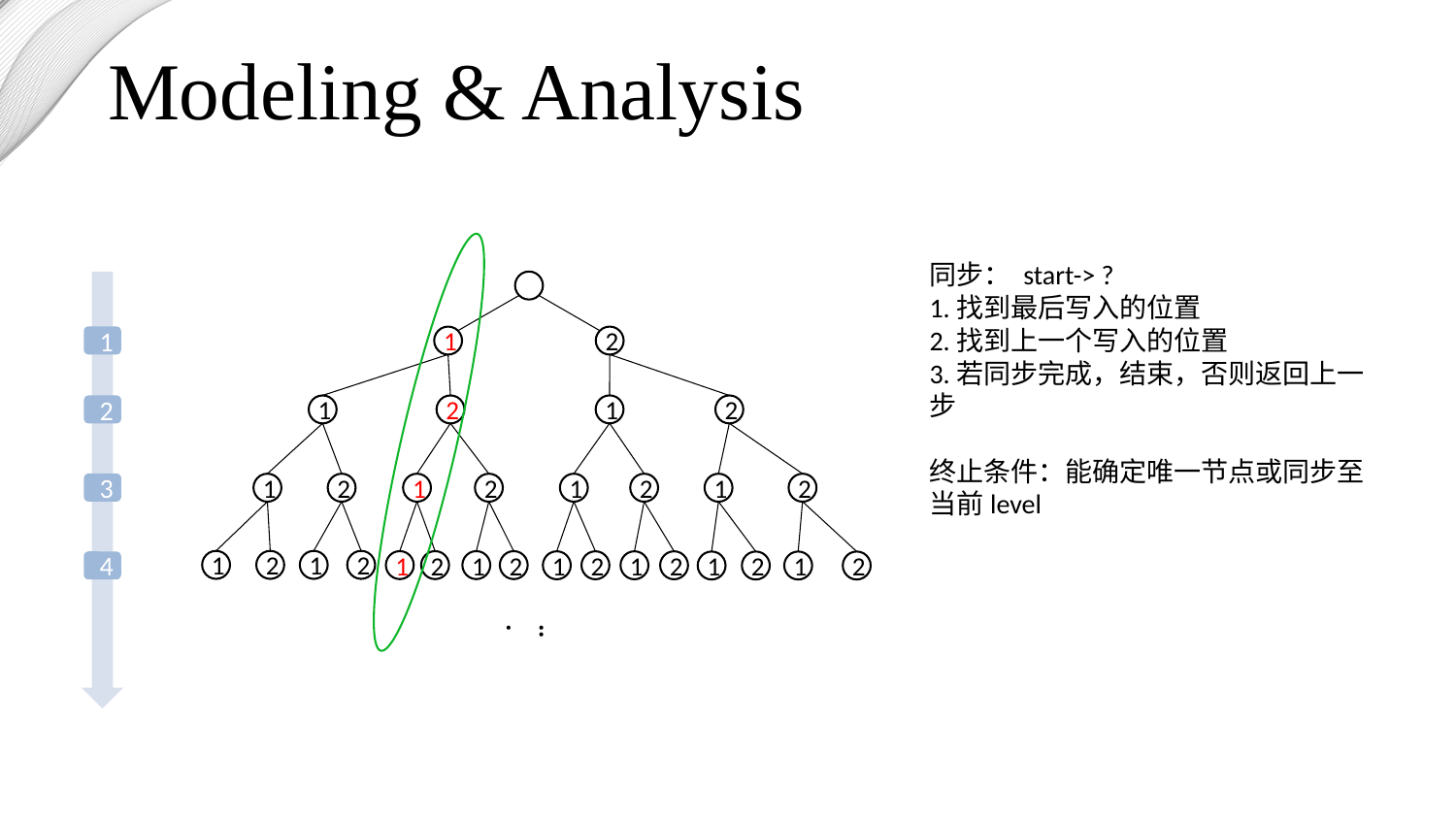

Modeling & Analysis

同步： start-> ?
1.找到最后写入的位置
2.找到上一个写入的位置
3.若同步完成，结束，否则返回上一步

终止条件：能确定唯一节点或同步至当前level

1
1
2
1
2
1
2
2
3
1
2
1
2
1
2
1
2
1
2
1
2
1
2
1
2
1
2
1
2
4
1
2
1
2
...
7